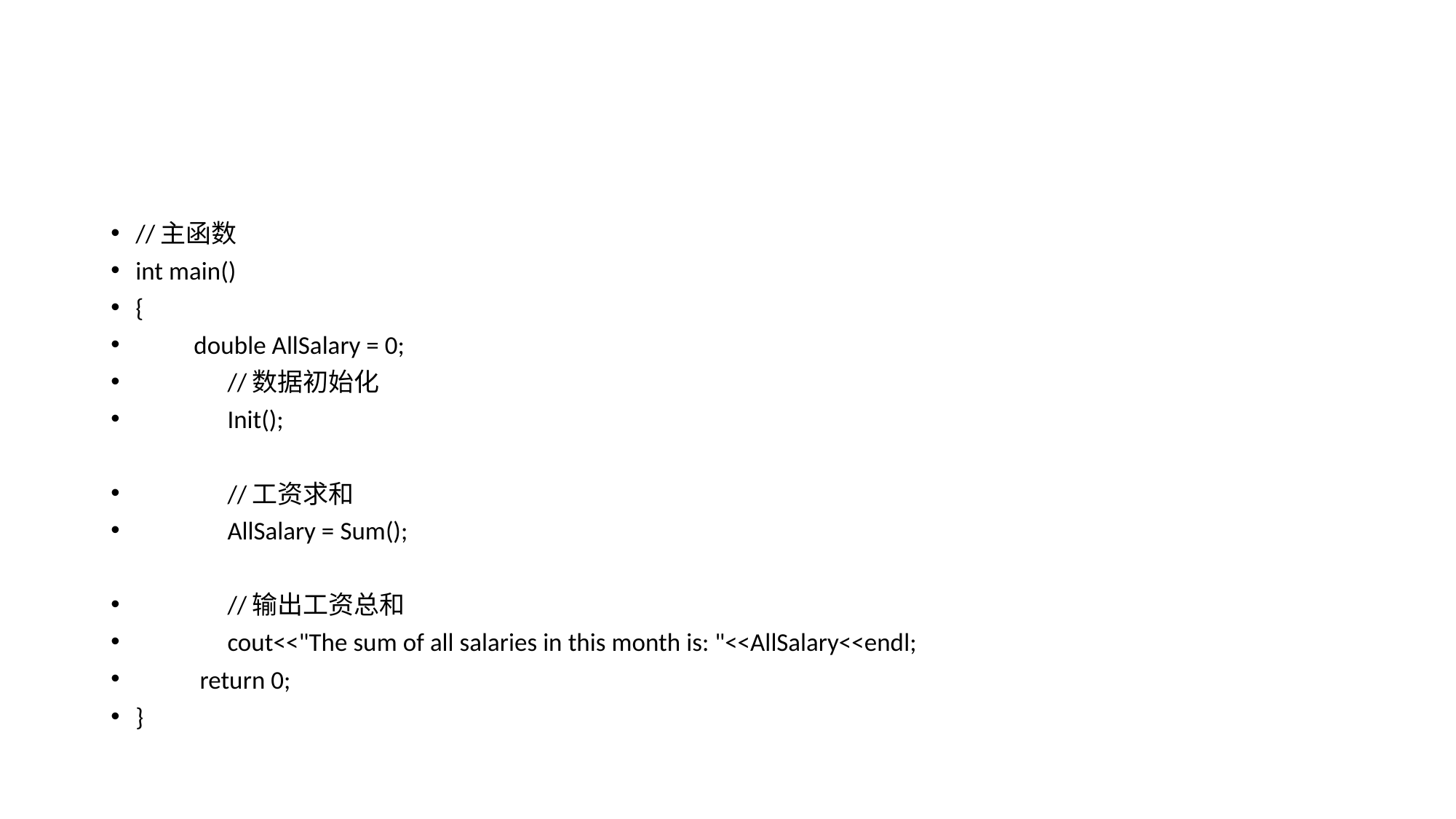

#
//主函数
int main()
{
          double AllSalary = 0;
	//数据初始化
	Init();

	//工资求和
	AllSalary = Sum();

	//输出工资总和
	cout<<"The sum of all salaries in this month is: "<<AllSalary<<endl;
           return 0;
}